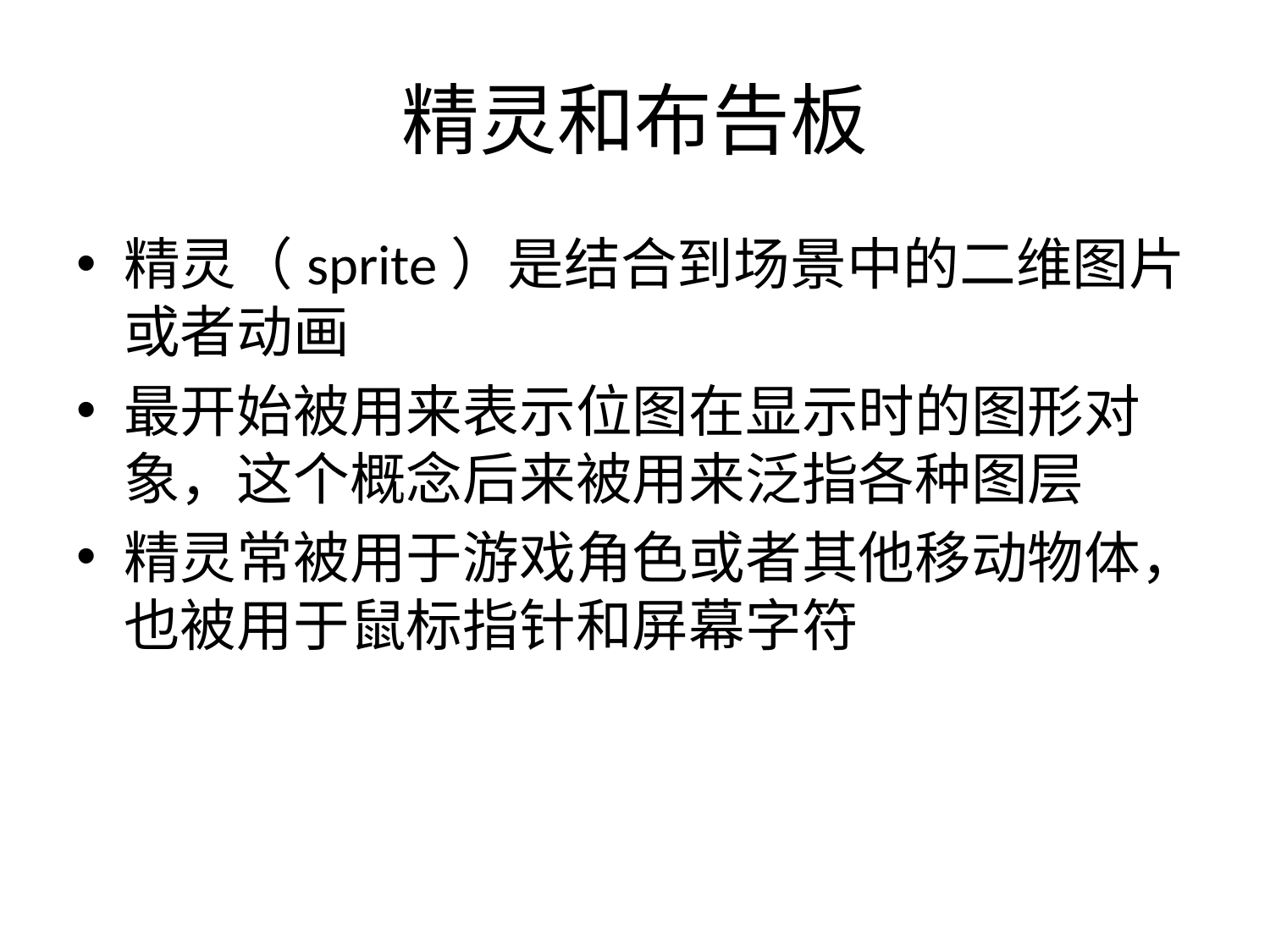

# 精灵和布告板
精灵（sprite）是结合到场景中的二维图片或者动画
最开始被用来表示位图在显示时的图形对象，这个概念后来被用来泛指各种图层
精灵常被用于游戏角色或者其他移动物体，也被用于鼠标指针和屏幕字符